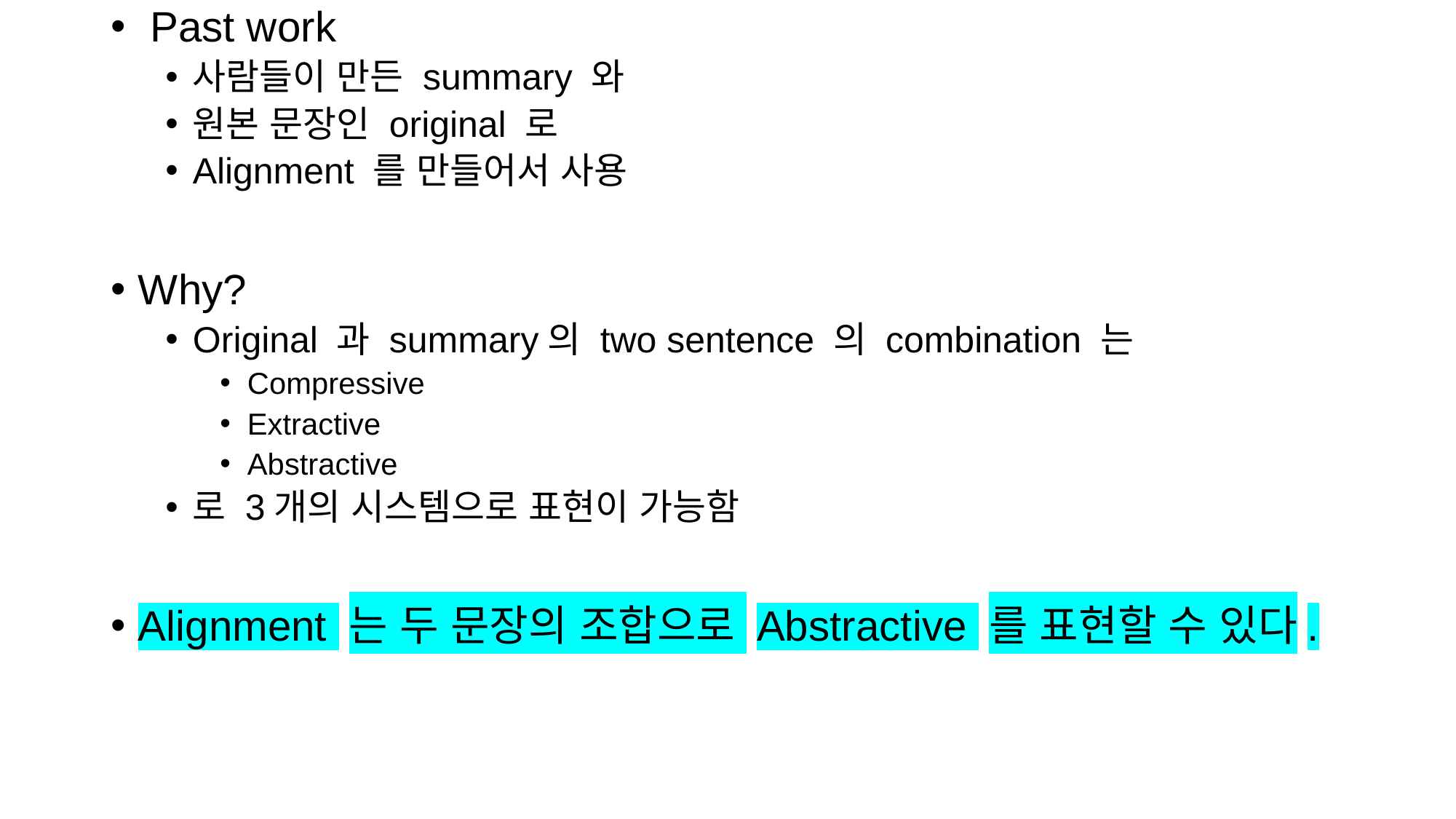

Past work
사람들이 만든 summary 와
원본 문장인 original 로
Alignment 를 만들어서 사용

Why?
Original 과 summary의 two sentence 의 combination 는
Compressive
Extractive
Abstractive
로 3개의 시스템으로 표현이 가능함

Alignment 는 두 문장의 조합으로 Abstractive 를 표현할 수 있다.